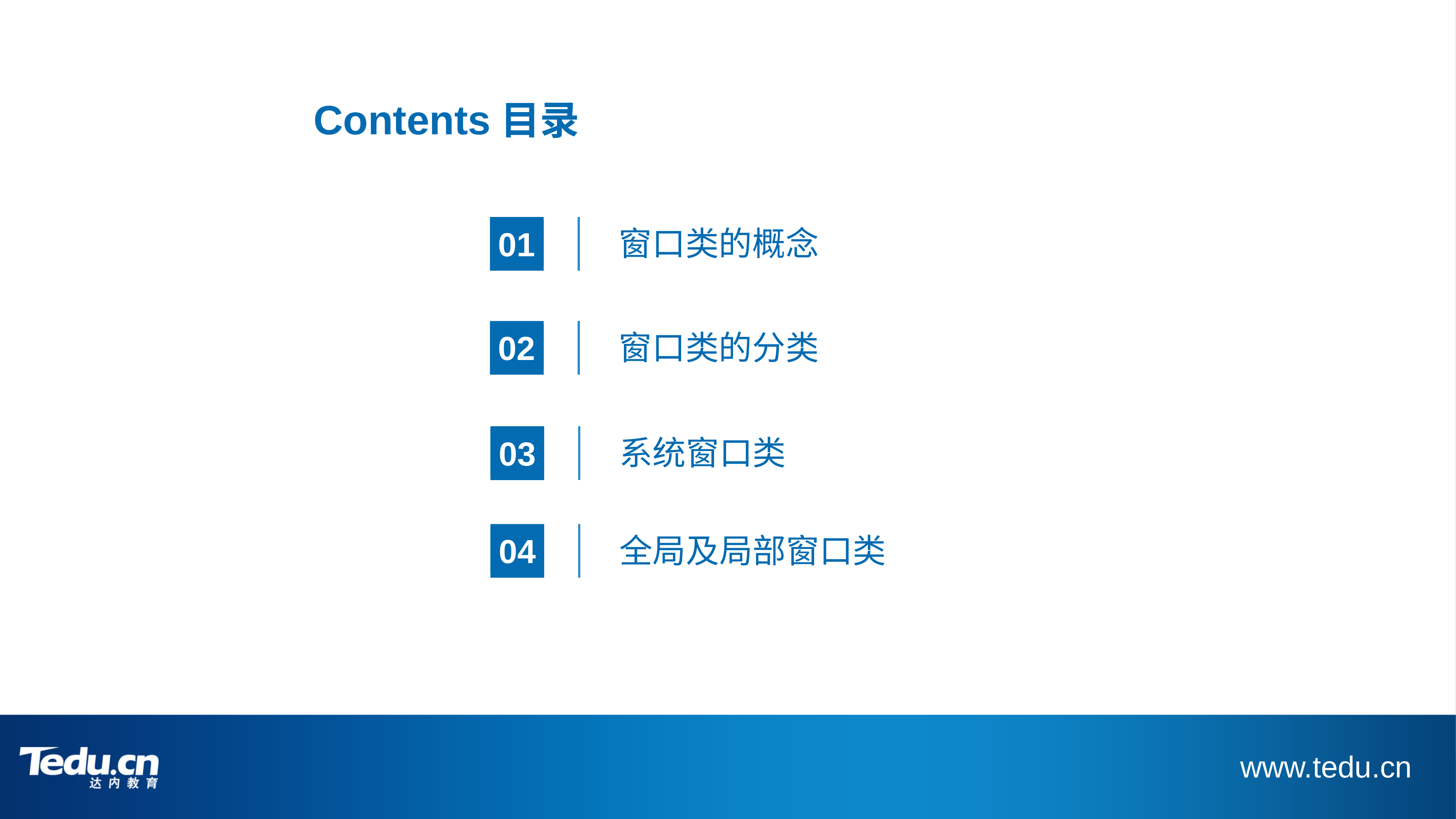

01
窗口类的概念

02
窗口类的分类

03
系统窗口类

04
全局及局部窗口类